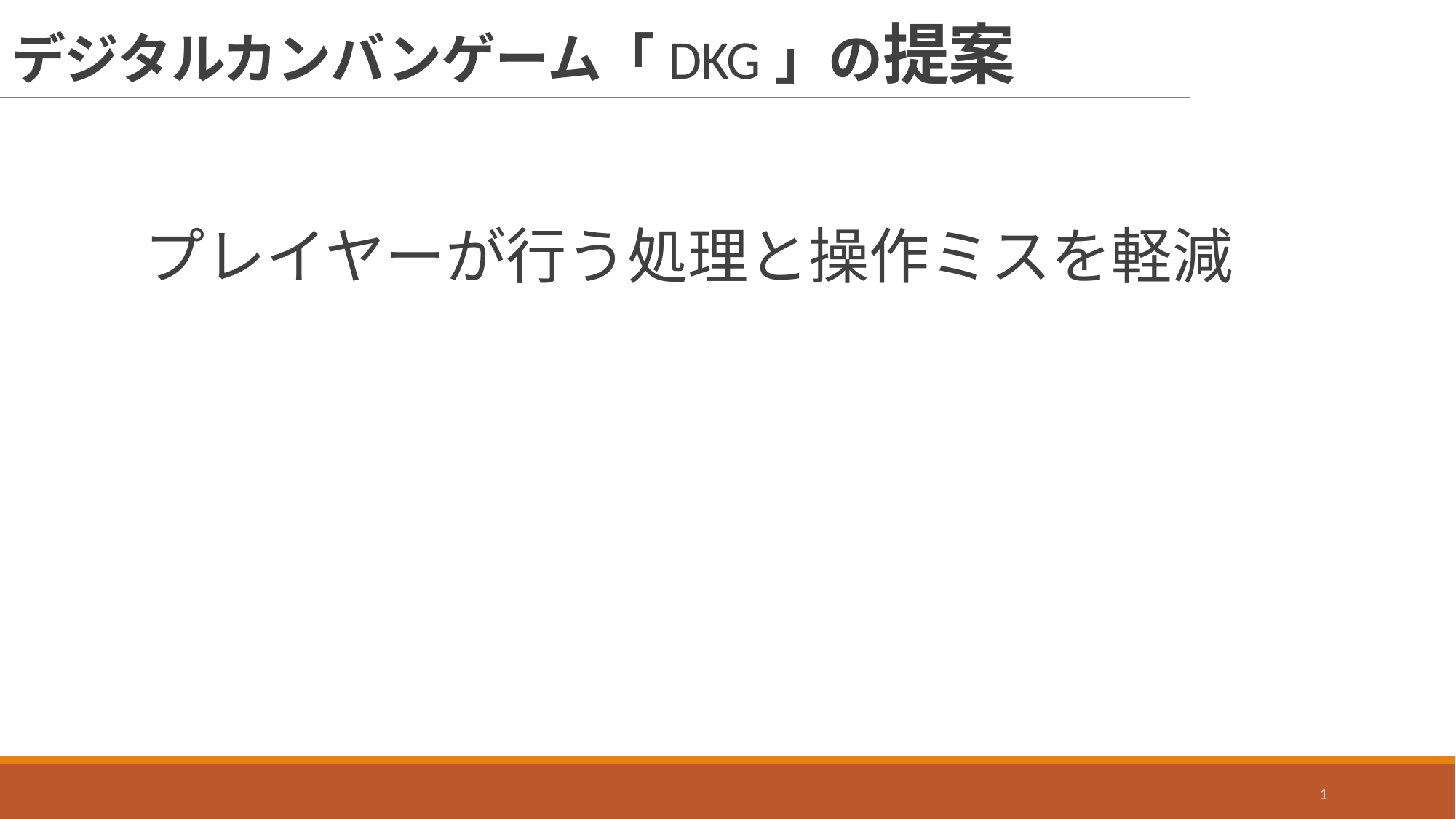

# デジタルカンバンゲーム「DKG」の提案
プレイヤーが行う処理と操作ミスを軽減
1